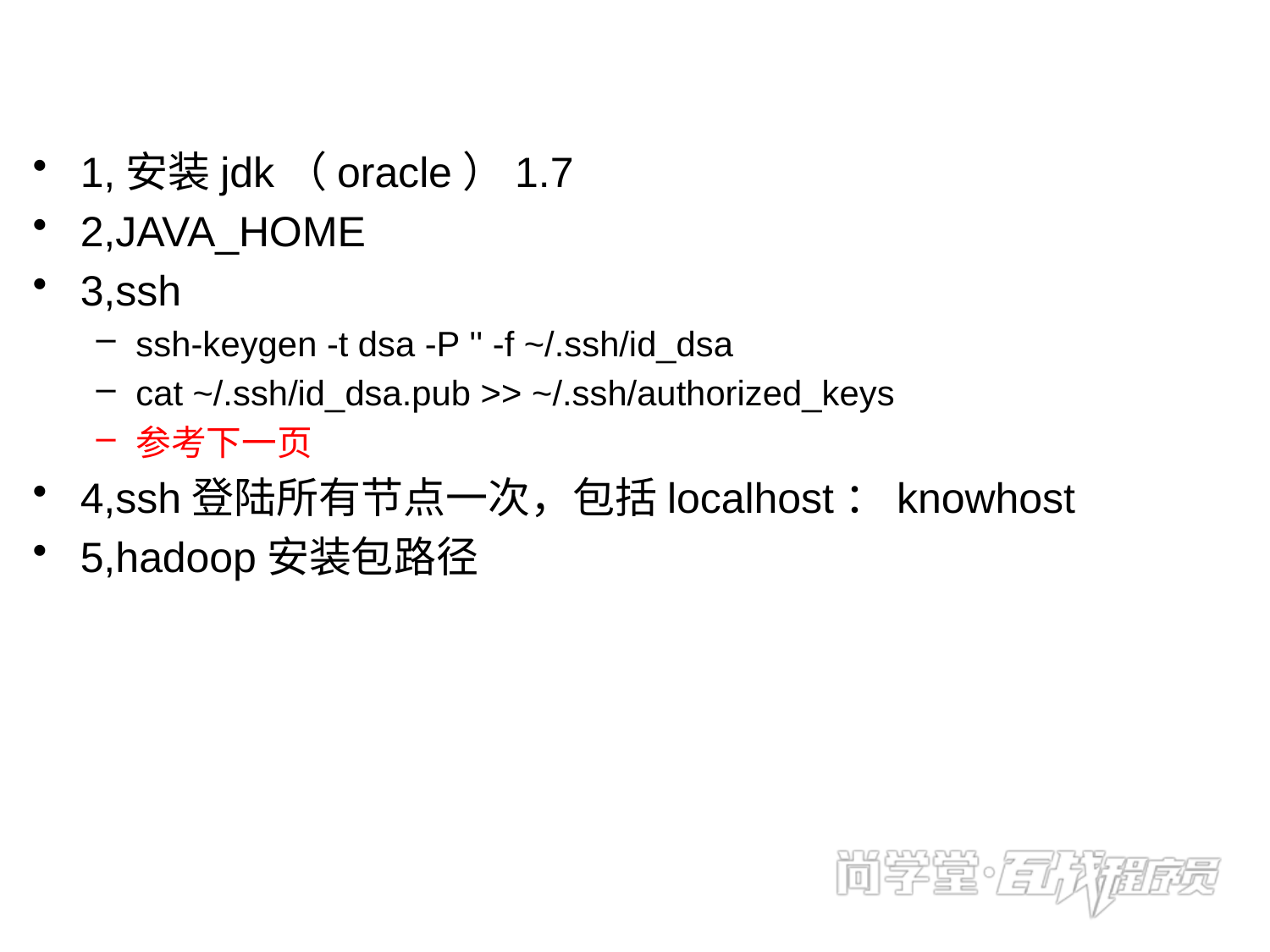

1,安装jdk（oracle）1.7
2,JAVA_HOME
3,ssh
ssh-keygen -t dsa -P '' -f ~/.ssh/id_dsa
cat ~/.ssh/id_dsa.pub >> ~/.ssh/authorized_keys
参考下一页
4,ssh登陆所有节点一次，包括localhost：knowhost
5,hadoop安装包路径